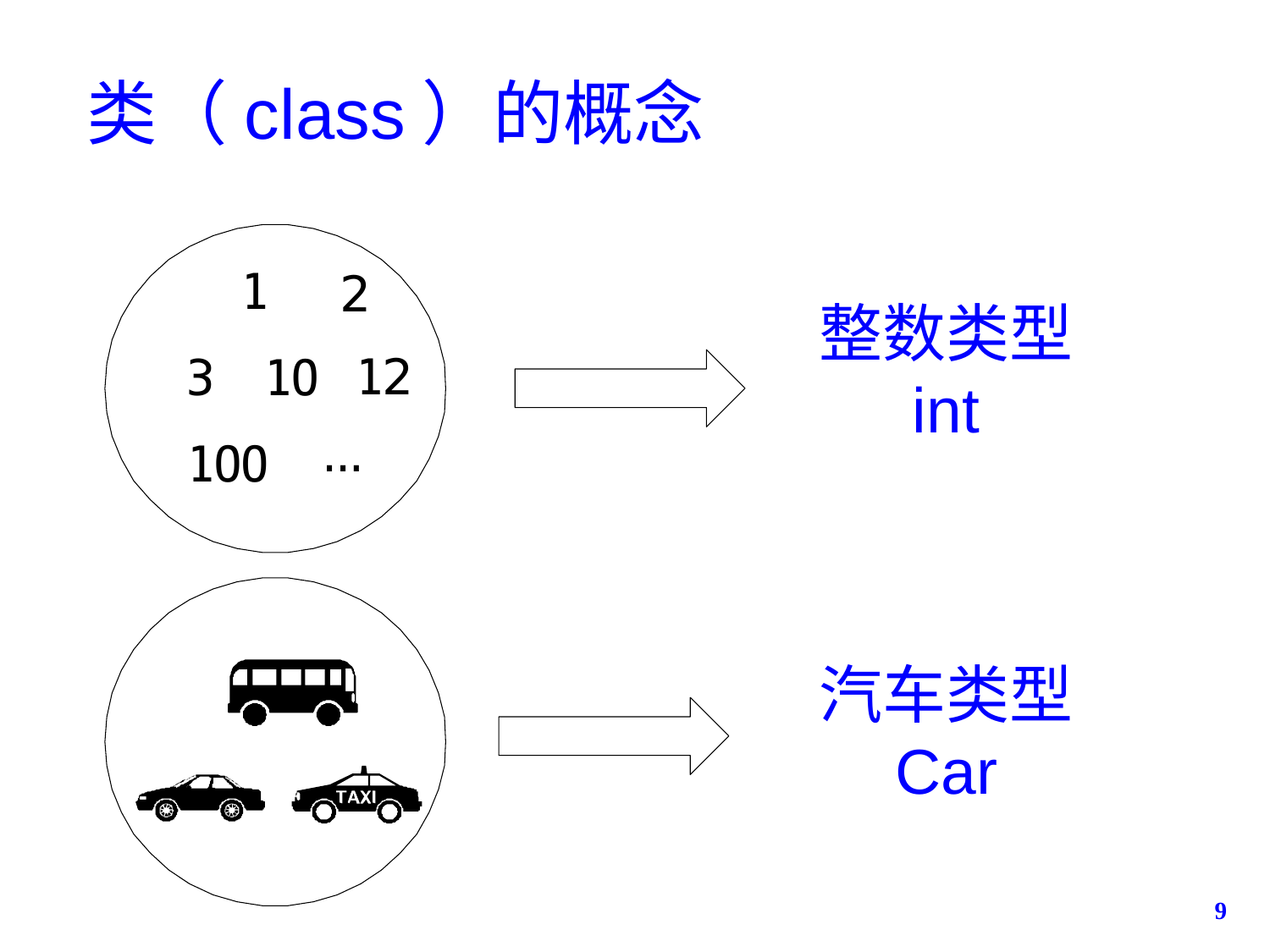

# 类（class）的概念

1
2
整数类型
int
12

3
10
…
100

汽车类型
Car

9